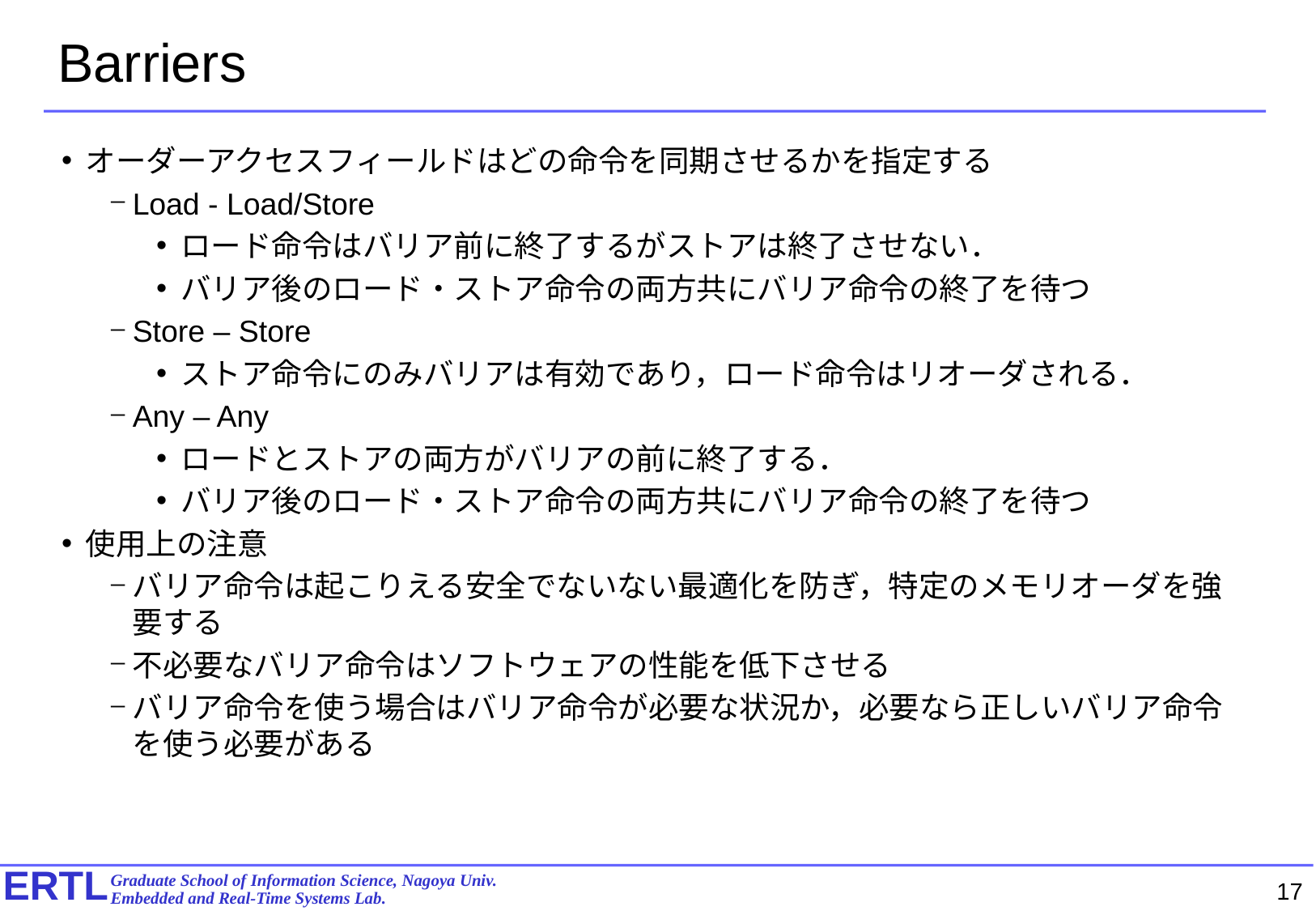

# Barriers
オーダーアクセスフィールドはどの命令を同期させるかを指定する
Load - Load/Store
ロード命令はバリア前に終了するがストアは終了させない．
バリア後のロード・ストア命令の両方共にバリア命令の終了を待つ
Store – Store
ストア命令にのみバリアは有効であり，ロード命令はリオーダされる．
Any – Any
ロードとストアの両方がバリアの前に終了する．
バリア後のロード・ストア命令の両方共にバリア命令の終了を待つ
使用上の注意
バリア命令は起こりえる安全でないない最適化を防ぎ，特定のメモリオーダを強要する
不必要なバリア命令はソフトウェアの性能を低下させる
バリア命令を使う場合はバリア命令が必要な状況か，必要なら正しいバリア命令を使う必要がある

17